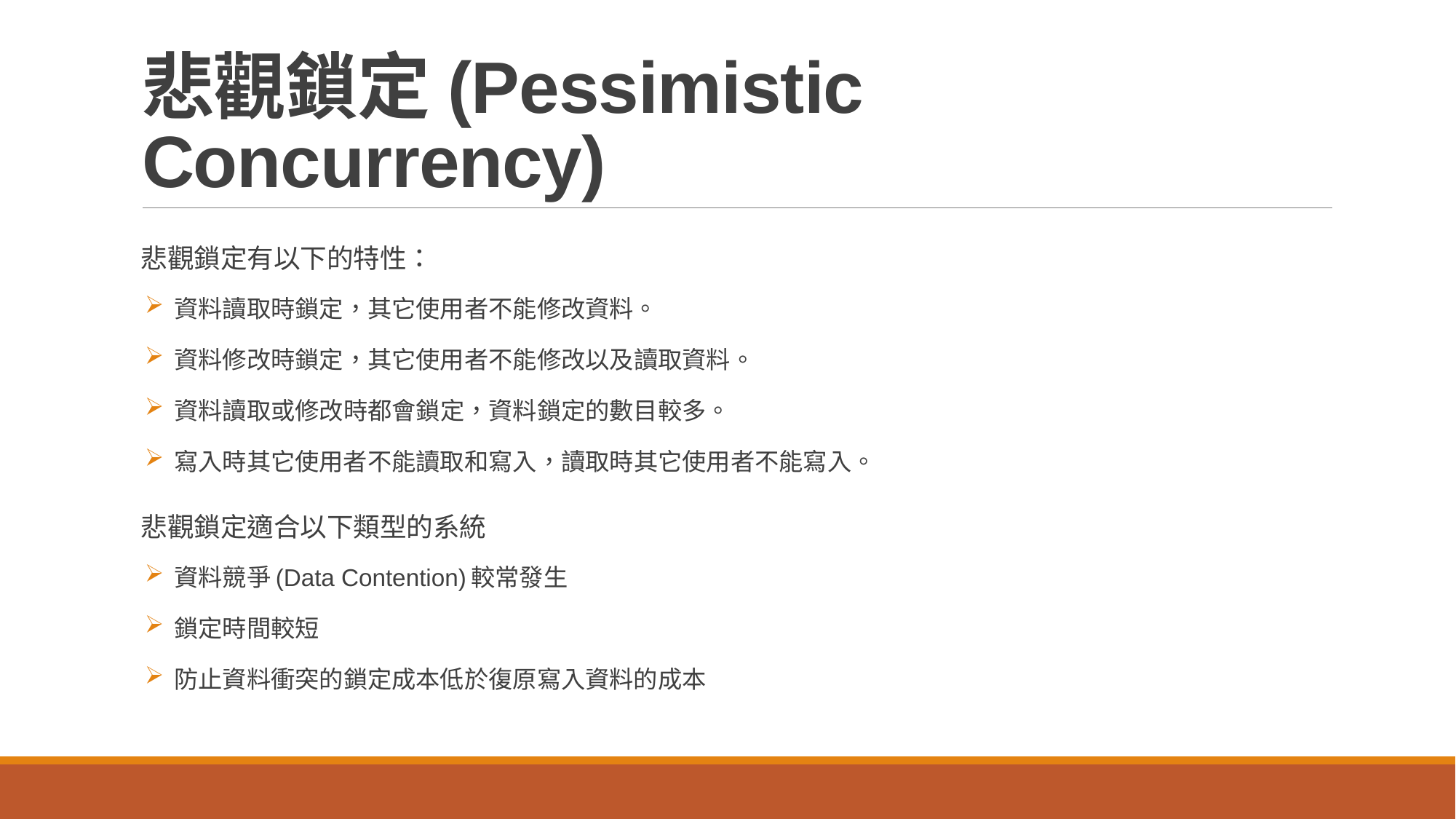

# 悲觀鎖定(Pessimistic Concurrency)
悲觀鎖定有以下的特性：
資料讀取時鎖定，其它使用者不能修改資料。
資料修改時鎖定，其它使用者不能修改以及讀取資料。
資料讀取或修改時都會鎖定，資料鎖定的數目較多。
寫入時其它使用者不能讀取和寫入，讀取時其它使用者不能寫入。
悲觀鎖定適合以下類型的系統
資料競爭(Data Contention)較常發生
鎖定時間較短
防止資料衝突的鎖定成本低於復原寫入資料的成本